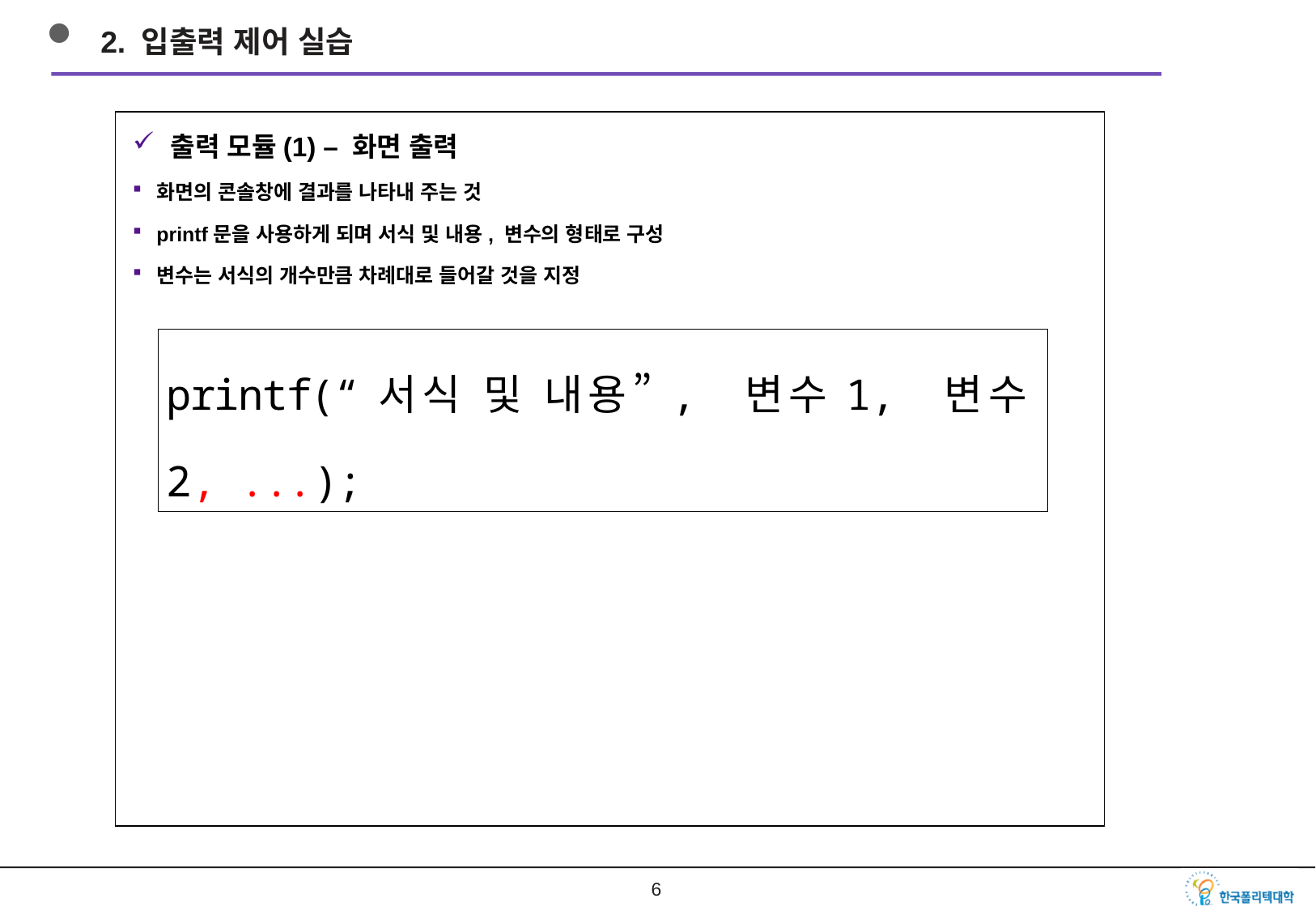

2. 입출력 제어 실습
출력 모듈(1) – 화면 출력
화면의 콘솔창에 결과를 나타내 주는 것
printf문을 사용하게 되며 서식 및 내용, 변수의 형태로 구성
변수는 서식의 개수만큼 차례대로 들어갈 것을 지정

| printf(“서식 및 내용”, 변수1, 변수2, ...); |
| --- |
6